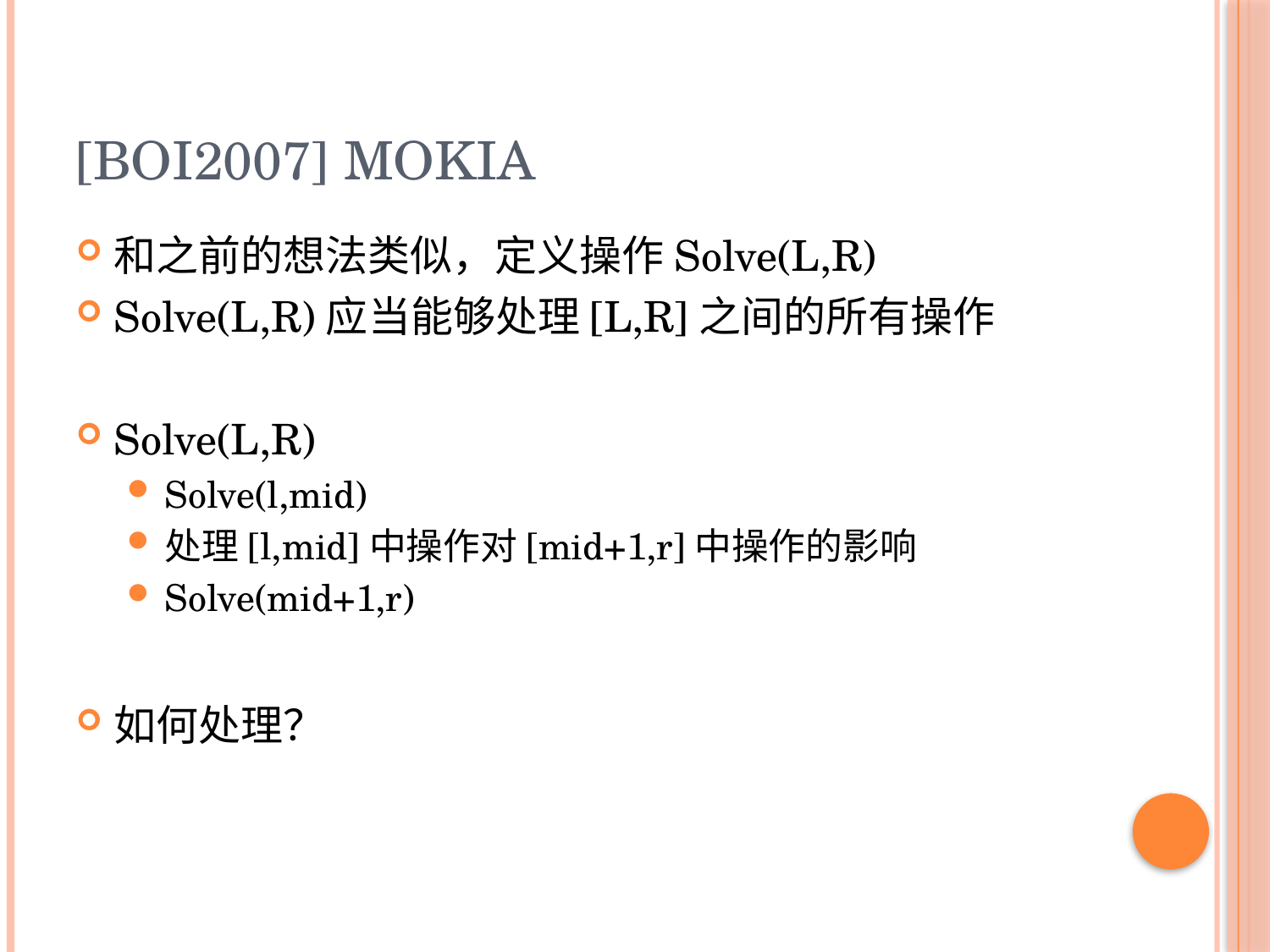

# [BOI2007] Mokia
和之前的想法类似，定义操作Solve(L,R)
Solve(L,R)应当能够处理[L,R]之间的所有操作

Solve(L,R)
Solve(l,mid)
处理[l,mid]中操作对[mid+1,r]中操作的影响
Solve(mid+1,r)

如何处理？